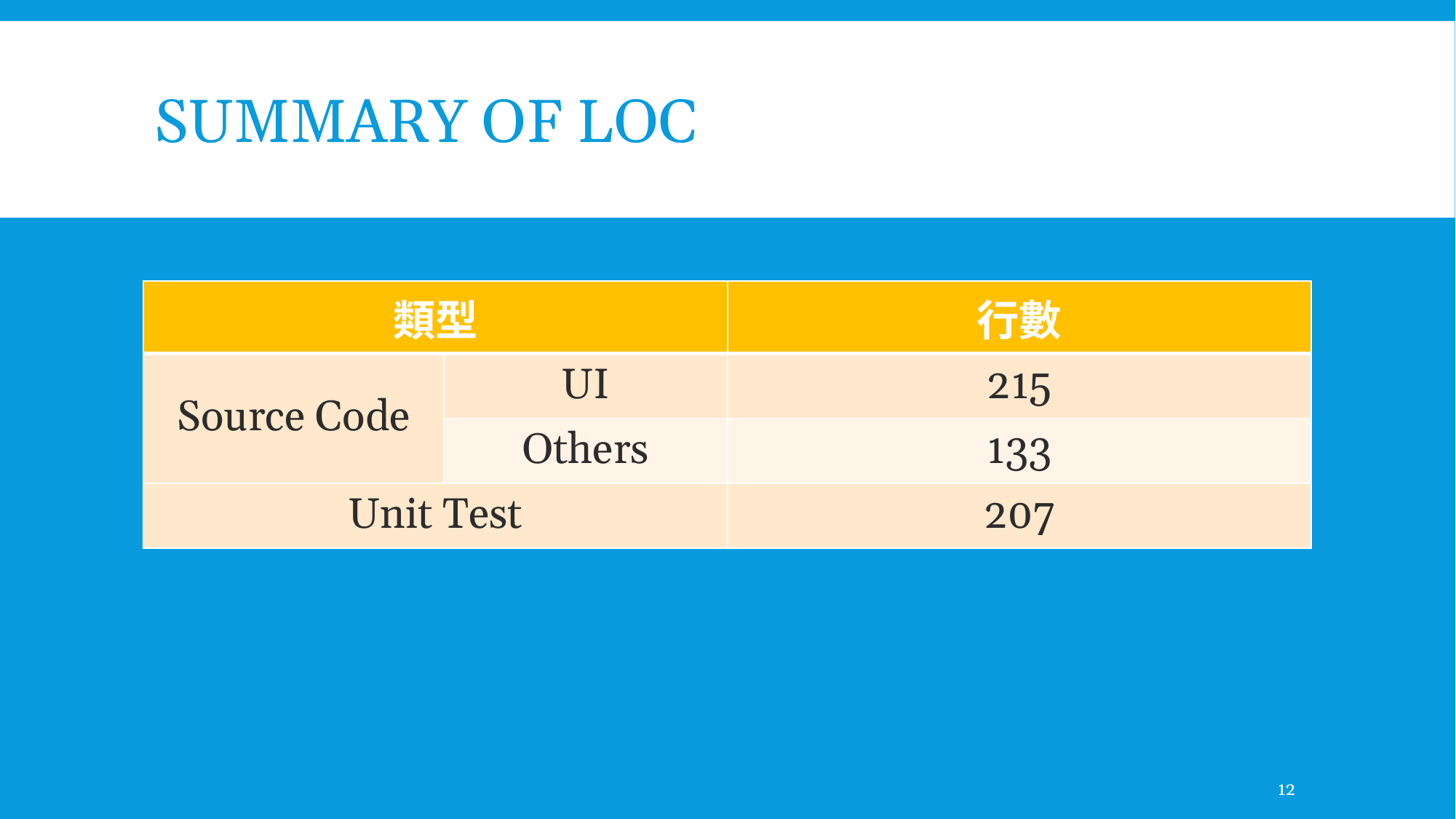

# Summary of LOC
| 類型 |  | 行數 |
| --- | --- | --- |
| Source Code | UI | 215 |
|  | Others | 133 |
| Unit Test |  | 207 |
12